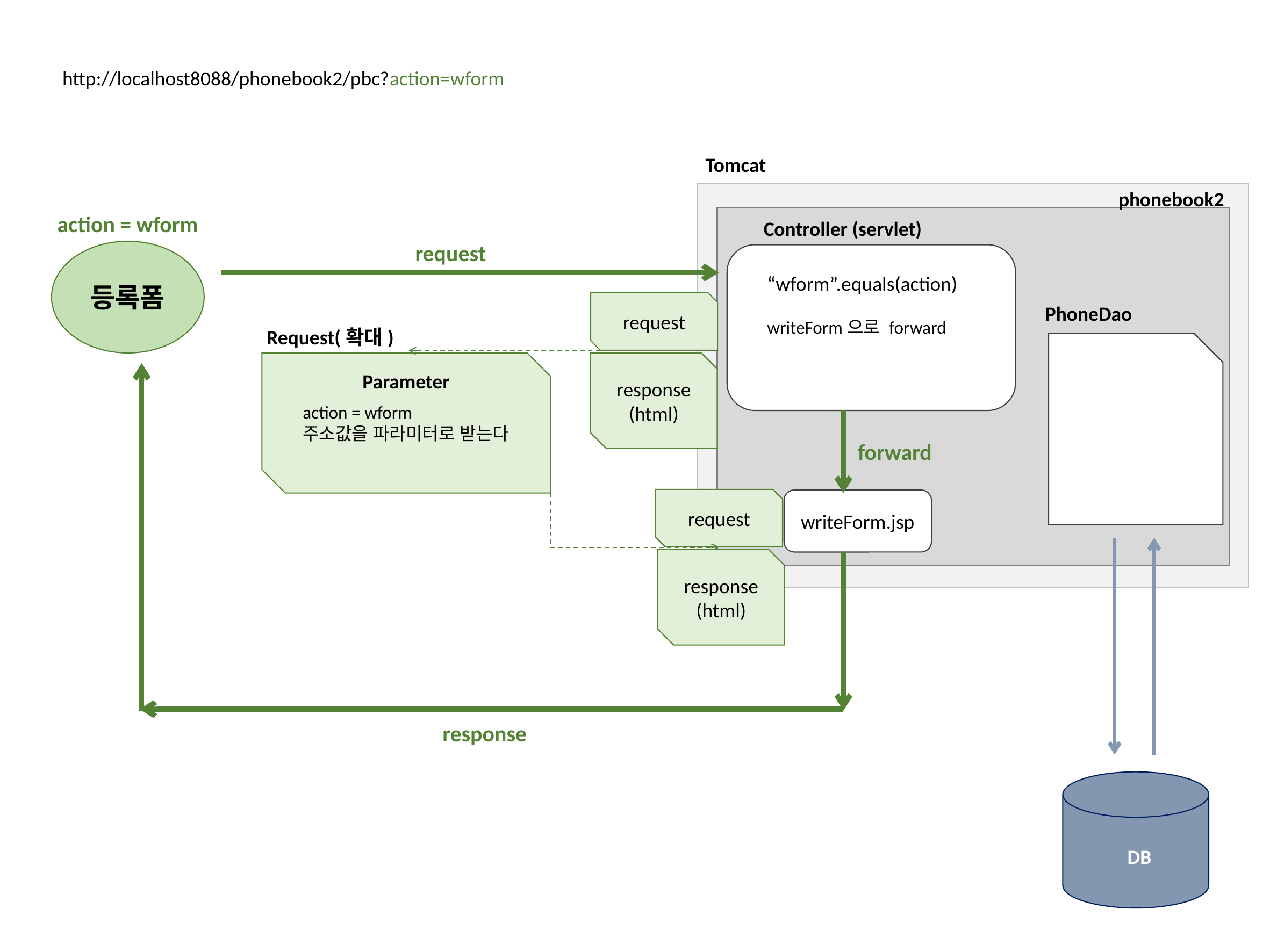

http://localhost8088/phonebook2/pbc?action=wform
Tomcat
phonebook2

action = wform

Controller (servlet)
request
등록폼

“wform”.equals(action)

writeForm으로 forward
request
PhoneDao
Request(확대)

response
(html)
Parameter
action = wform
주소값을 파라미터로 받는다
forward
request
writeForm.jsp
response
(html)
response

DB